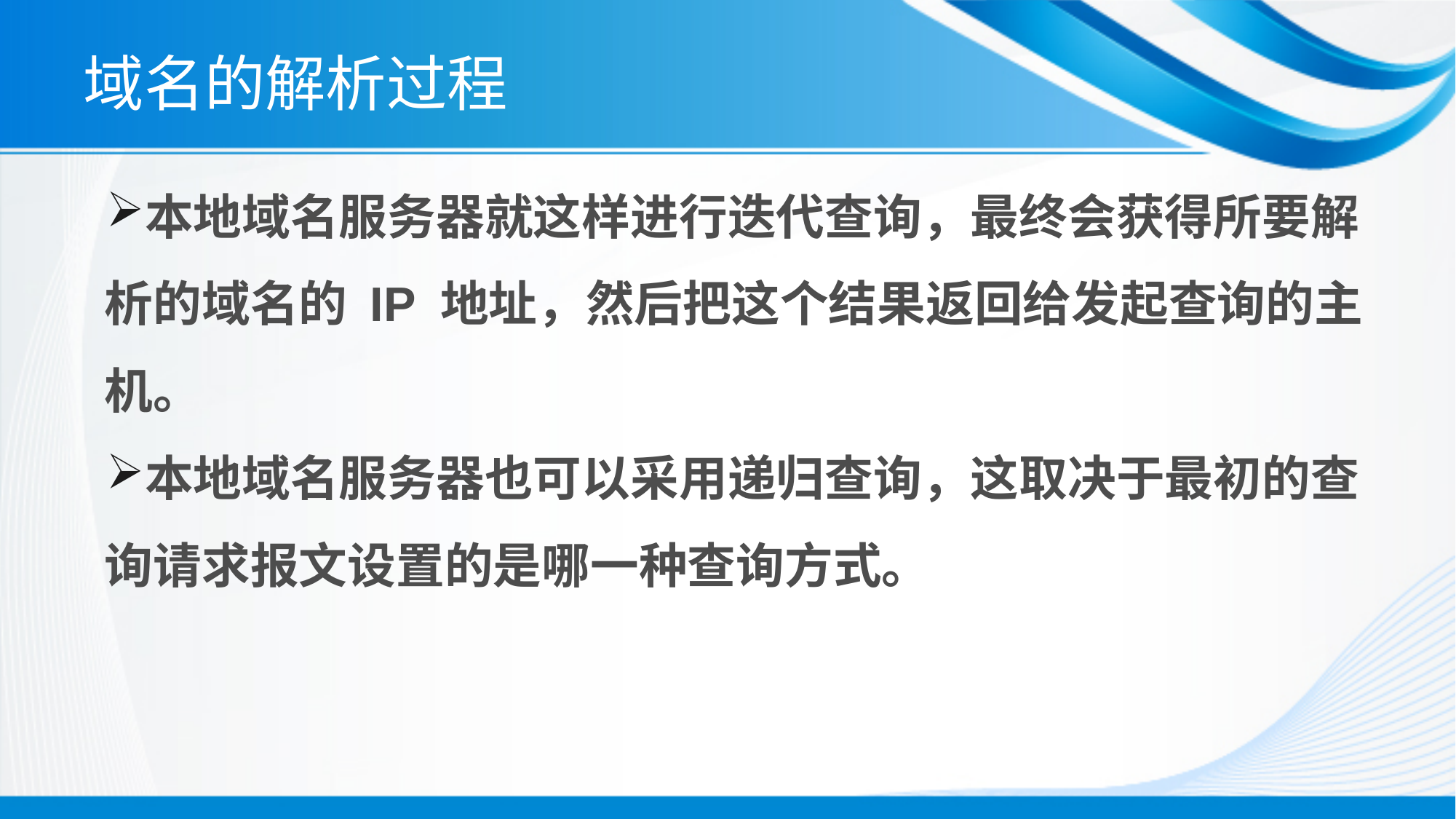

# 域名的解析过程
本地域名服务器就这样进行迭代查询，最终会获得所要解析的域名的 IP 地址，然后把这个结果返回给发起查询的主机。
本地域名服务器也可以采用递归查询，这取决于最初的查询请求报文设置的是哪一种查询方式。